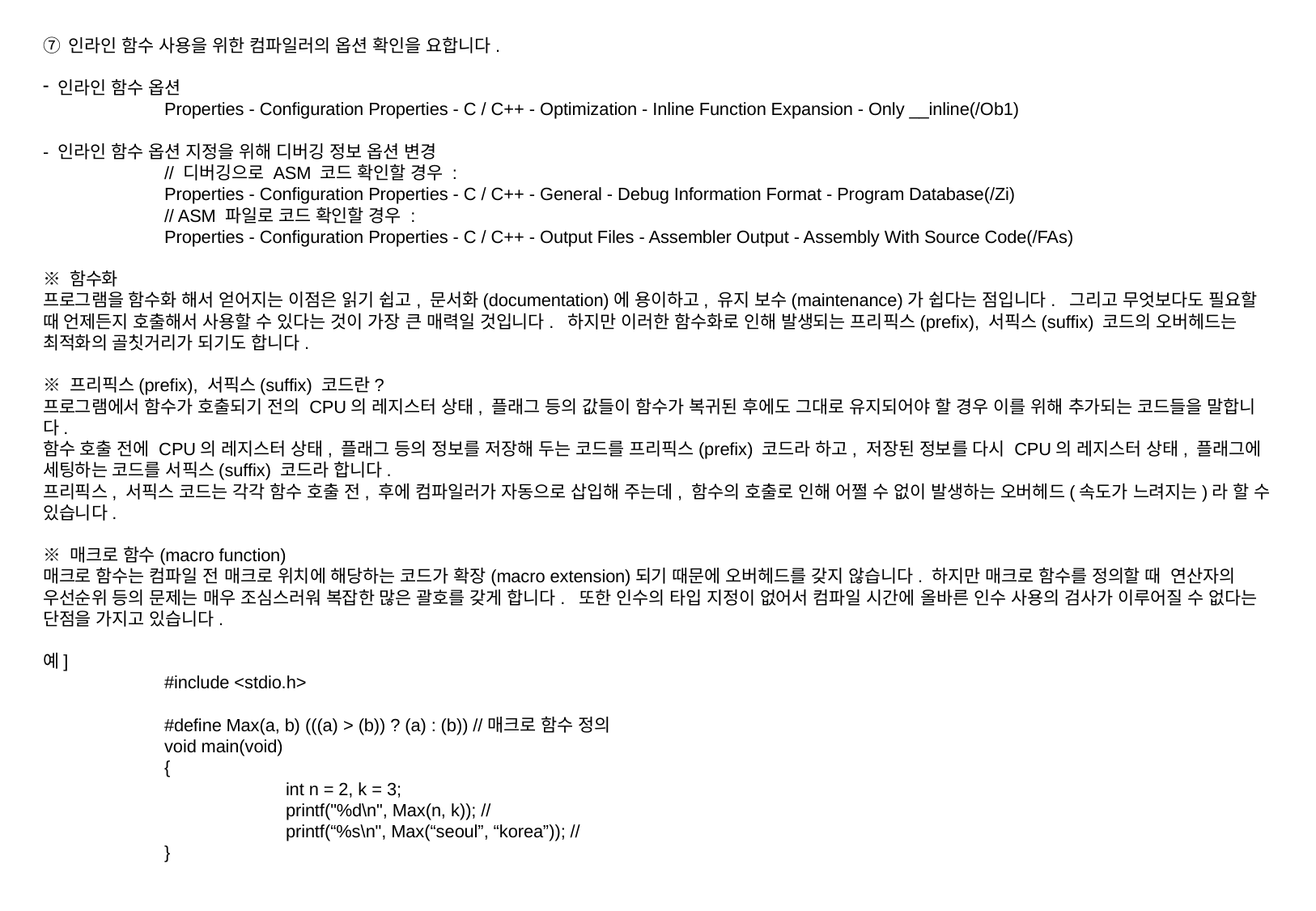

⑦ 인라인 함수 사용을 위한 컴파일러의 옵션 확인을 요합니다.

 인라인 함수 옵션
	Properties - Configuration Properties - C / C++ - Optimization - Inline Function Expansion - Only __inline(/Ob1)

- 인라인 함수 옵션 지정을 위해 디버깅 정보 옵션 변경
	// 디버깅으로 ASM 코드 확인할 경우 :
	Properties - Configuration Properties - C / C++ - General - Debug Information Format - Program Database(/Zi)
	// ASM 파일로 코드 확인할 경우 :
	Properties - Configuration Properties - C / C++ - Output Files - Assembler Output - Assembly With Source Code(/FAs)

※ 함수화
프로그램을 함수화 해서 얻어지는 이점은 읽기 쉽고, 문서화(documentation)에 용이하고, 유지 보수(maintenance)가 쉽다는 점입니다.  그리고 무엇보다도 필요할 때 언제든지 호출해서 사용할 수 있다는 것이 가장 큰 매력일 것입니다.  하지만 이러한 함수화로 인해 발생되는 프리픽스(prefix), 서픽스(suffix) 코드의 오버헤드는 최적화의 골칫거리가 되기도 합니다.

※ 프리픽스(prefix), 서픽스(suffix) 코드란?
프로그램에서 함수가 호출되기 전의 CPU의 레지스터 상태, 플래그 등의 값들이 함수가 복귀된 후에도 그대로 유지되어야 할 경우 이를 위해 추가되는 코드들을 말합니다.
함수 호출 전에 CPU의 레지스터 상태, 플래그 등의 정보를 저장해 두는 코드를 프리픽스(prefix) 코드라 하고, 저장된 정보를 다시 CPU의 레지스터 상태, 플래그에 세팅하는 코드를 서픽스(suffix) 코드라 합니다.
프리픽스, 서픽스 코드는 각각 함수 호출 전, 후에 컴파일러가 자동으로 삽입해 주는데, 함수의 호출로 인해 어쩔 수 없이 발생하는 오버헤드(속도가 느려지는)라 할 수 있습니다.

※ 매크로 함수(macro function)
매크로 함수는 컴파일 전 매크로 위치에 해당하는 코드가 확장(macro extension)되기 때문에 오버헤드를 갖지 않습니다. 하지만 매크로 함수를 정의할 때  연산자의 우선순위 등의 문제는 매우 조심스러워 복잡한 많은 괄호를 갖게 합니다.  또한 인수의 타입 지정이 없어서 컴파일 시간에 올바른 인수 사용의 검사가 이루어질 수 없다는 단점을 가지고 있습니다.

예]
	#include <stdio.h>

	#define Max(a, b) (((a) > (b)) ? (a) : (b)) //매크로 함수 정의
	void main(void)
	{
		int n = 2, k = 3;
		printf("%d\n", Max(n, k)); //
		printf(“%s\n", Max(“seoul”, “korea”)); //
	}